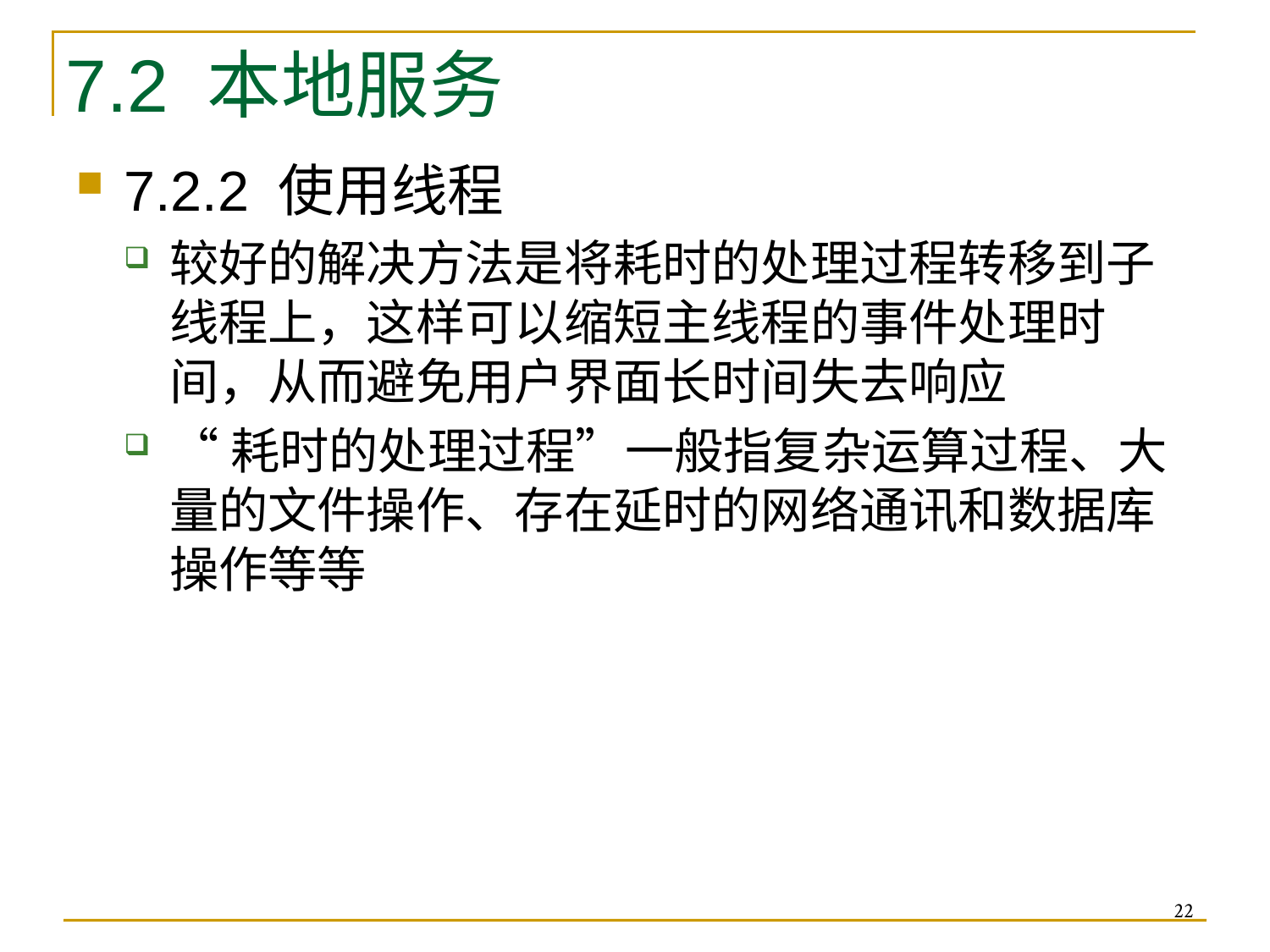

# 7.2 本地服务
7.2.2 使用线程
较好的解决方法是将耗时的处理过程转移到子线程上，这样可以缩短主线程的事件处理时间，从而避免用户界面长时间失去响应
“耗时的处理过程”一般指复杂运算过程、大量的文件操作、存在延时的网络通讯和数据库操作等等
22